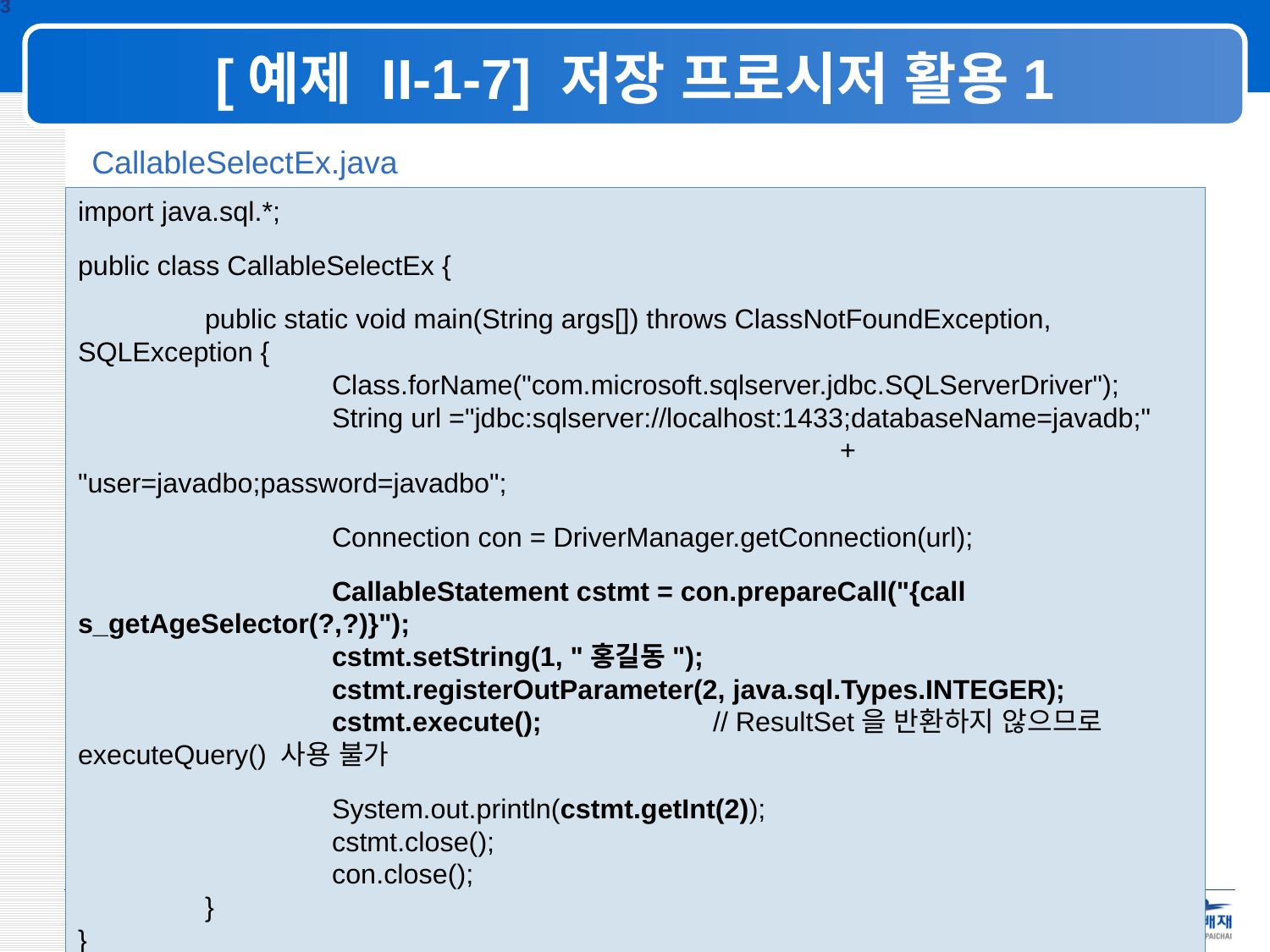

13
# [예제 II-1-7] 저장 프로시저 활용1
CallableSelectEx.java
import java.sql.*;

public class CallableSelectEx {

	public static void main(String args[]) throws ClassNotFoundException, SQLException {
		Class.forName("com.microsoft.sqlserver.jdbc.SQLServerDriver");
		String url ="jdbc:sqlserver://localhost:1433;databaseName=javadb;"
						+ "user=javadbo;password=javadbo";

		Connection con = DriverManager.getConnection(url);

		CallableStatement cstmt = con.prepareCall("{call s_getAgeSelector(?,?)}");
		cstmt.setString(1, "홍길동");
		cstmt.registerOutParameter(2, java.sql.Types.INTEGER);
		cstmt.execute();		// ResultSet을 반환하지 않으므로 executeQuery() 사용 불가

		System.out.println(cstmt.getInt(2));
		cstmt.close();
		con.close();
	}
}
13